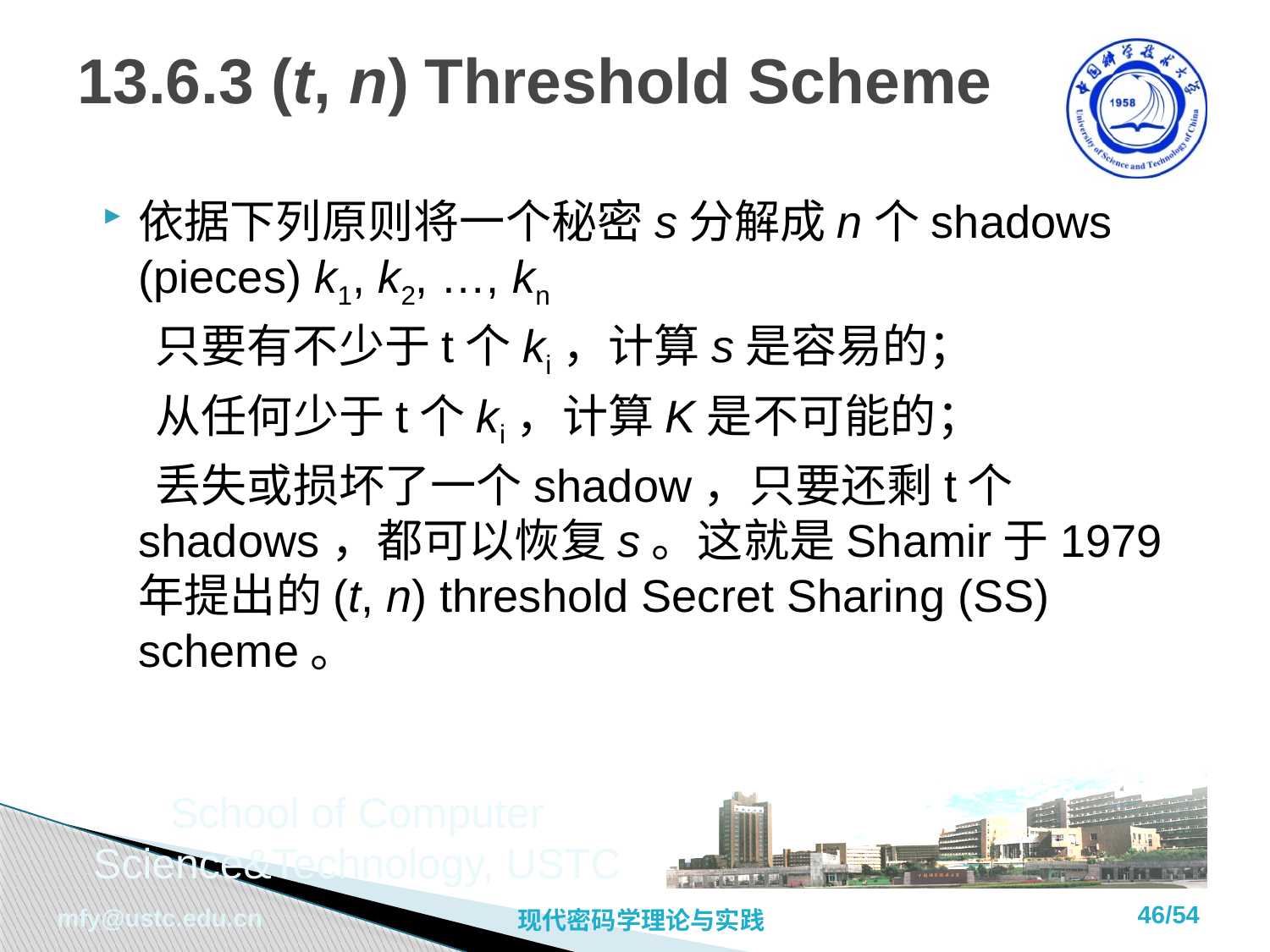

# 13.6.3 (t, n) Threshold Scheme
依据下列原则将一个秘密s分解成n个shadows (pieces) k1, k2, …, kn
    只要有不少于t个ki，计算s是容易的；
    从任何少于t个ki，计算K是不可能的；
    丢失或损坏了一个shadow，只要还剩t个shadows，都可以恢复s。这就是Shamir于1979年提出的(t, n) threshold Secret Sharing (SS) scheme。